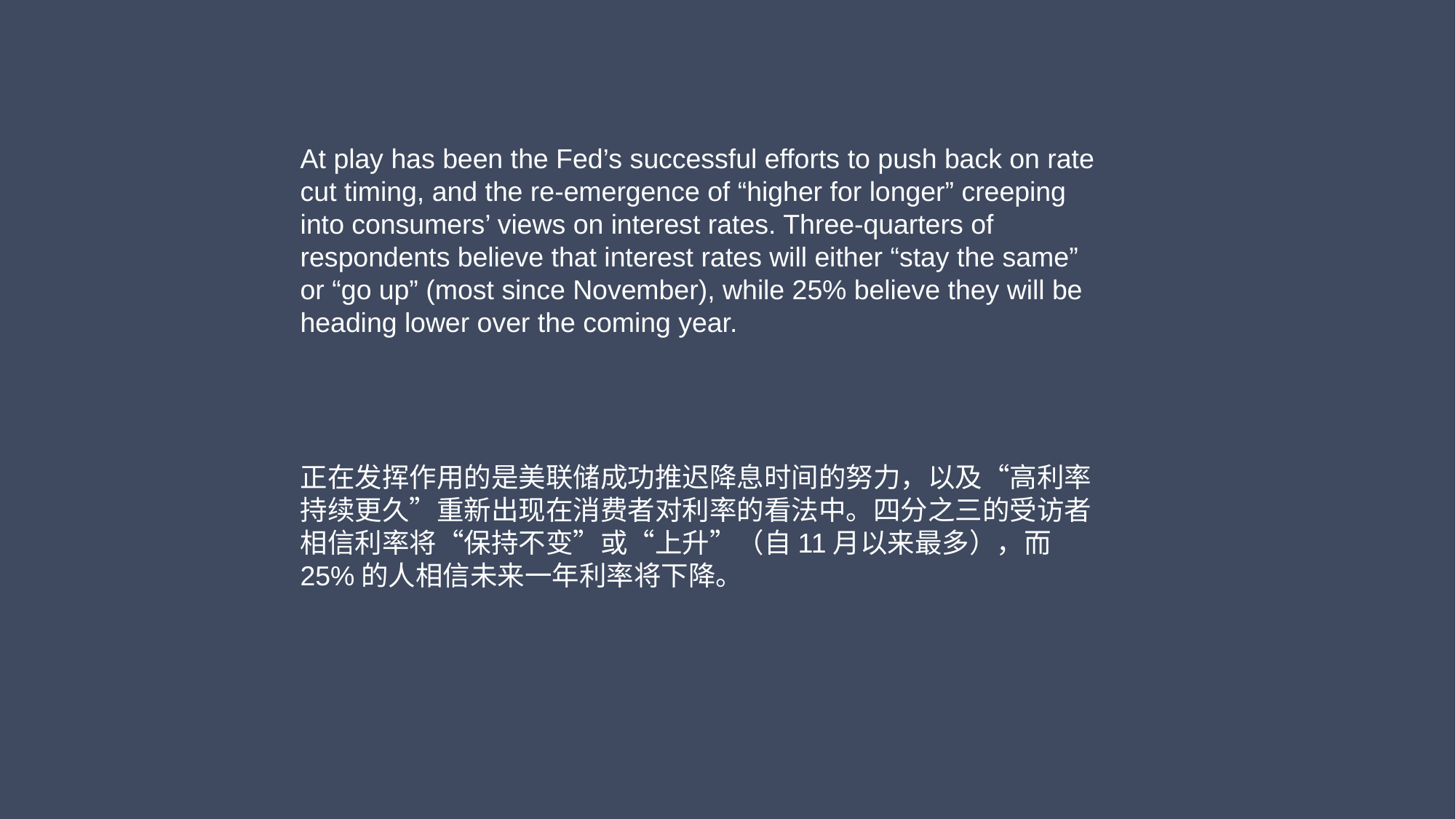

At play has been the Fed’s successful efforts to push back on rate cut timing, and the re-emergence of “higher for longer” creeping into consumers’ views on interest rates. Three-quarters of respondents believe that interest rates will either “stay the same” or “go up” (most since November), while 25% believe they will be heading lower over the coming year.
正在发挥作用的是美联储成功推迟降息时间的努力，以及“高利率持续更久”重新出现在消费者对利率的看法中。四分之三的受访者相信利率将“保持不变”或“上升”（自11月以来最多），而25%的人相信未来一年利率将下降。